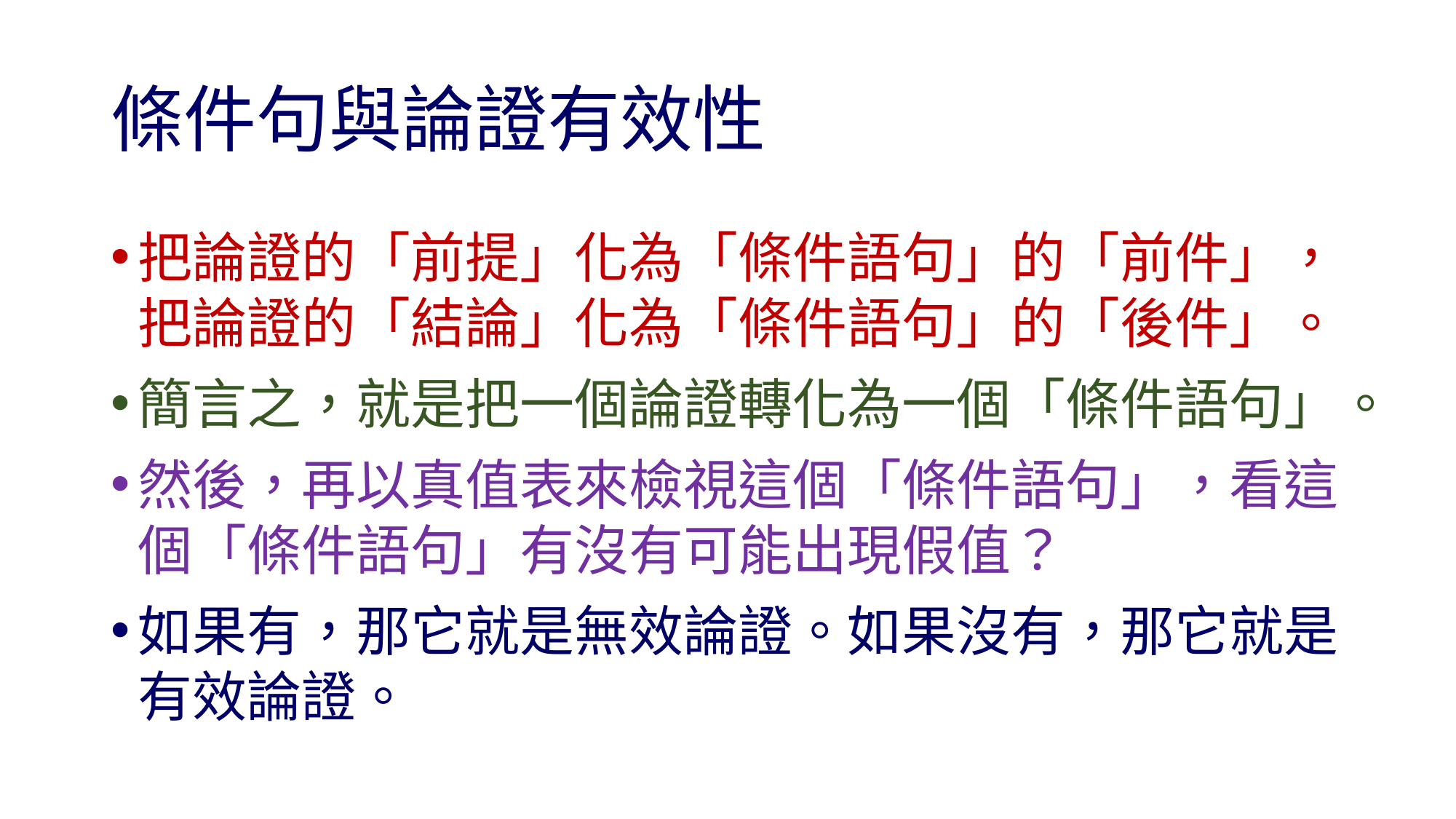

# 條件句與論證有效性
把論證的「前提」化為「條件語句」的「前件」，把論證的「結論」化為「條件語句」的「後件」。
簡言之，就是把一個論證轉化為一個「條件語句」。
然後，再以真值表來檢視這個「條件語句」，看這個「條件語句」有沒有可能出現假值？
如果有，那它就是無效論證。如果沒有，那它就是有效論證。